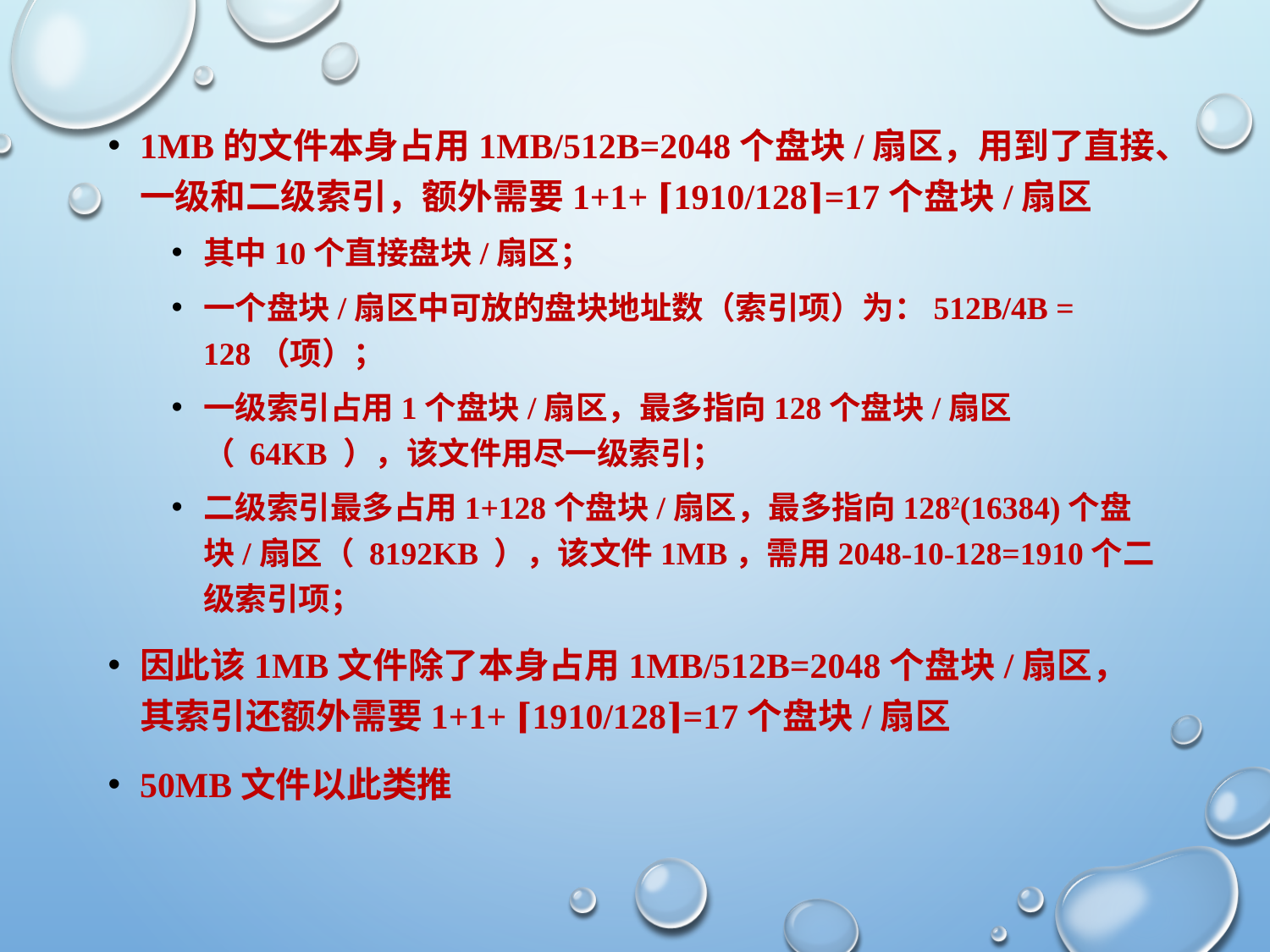

1MB的文件本身占用1MB/512B=2048个盘块/扇区，用到了直接、一级和二级索引，额外需要1+1+ ⌈1910/128⌉=17个盘块/扇区
其中10个直接盘块/扇区；
一个盘块/扇区中可放的盘块地址数（索引项）为：512B/4B = 128（项）；
一级索引占用1个盘块/扇区，最多指向128个盘块/扇区（ 64KB ），该文件用尽一级索引；
二级索引最多占用1+128个盘块/扇区，最多指向1282(16384)个盘块/扇区（ 8192KB ），该文件1MB，需用2048-10-128=1910个二级索引项；
因此该1MB文件除了本身占用1MB/512B=2048个盘块/扇区，其索引还额外需要1+1+ ⌈1910/128⌉=17个盘块/扇区
50MB文件以此类推